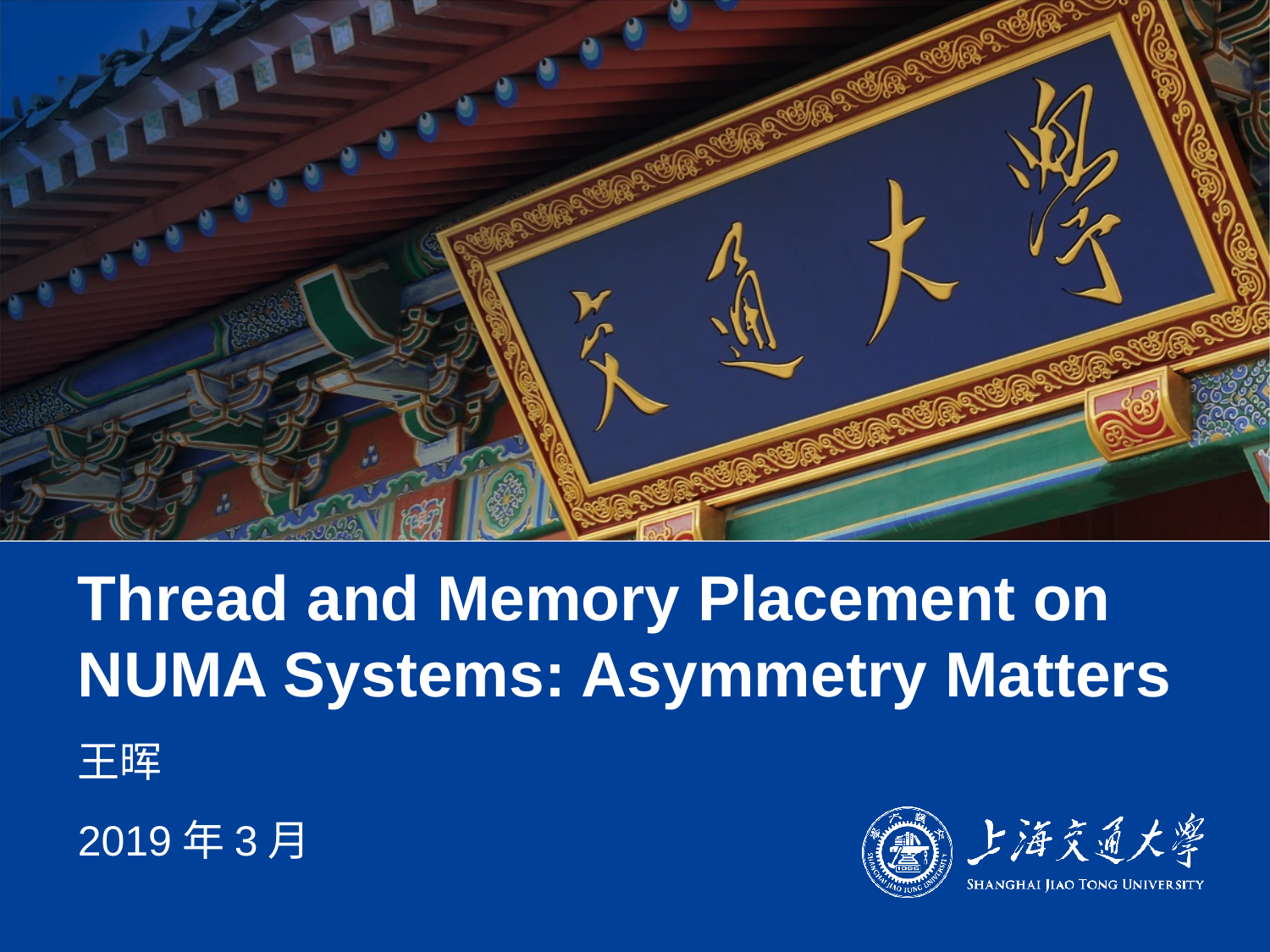

# Thread and Memory Placement on NUMA Systems: Asymmetry Matters
王晖
2019年3月